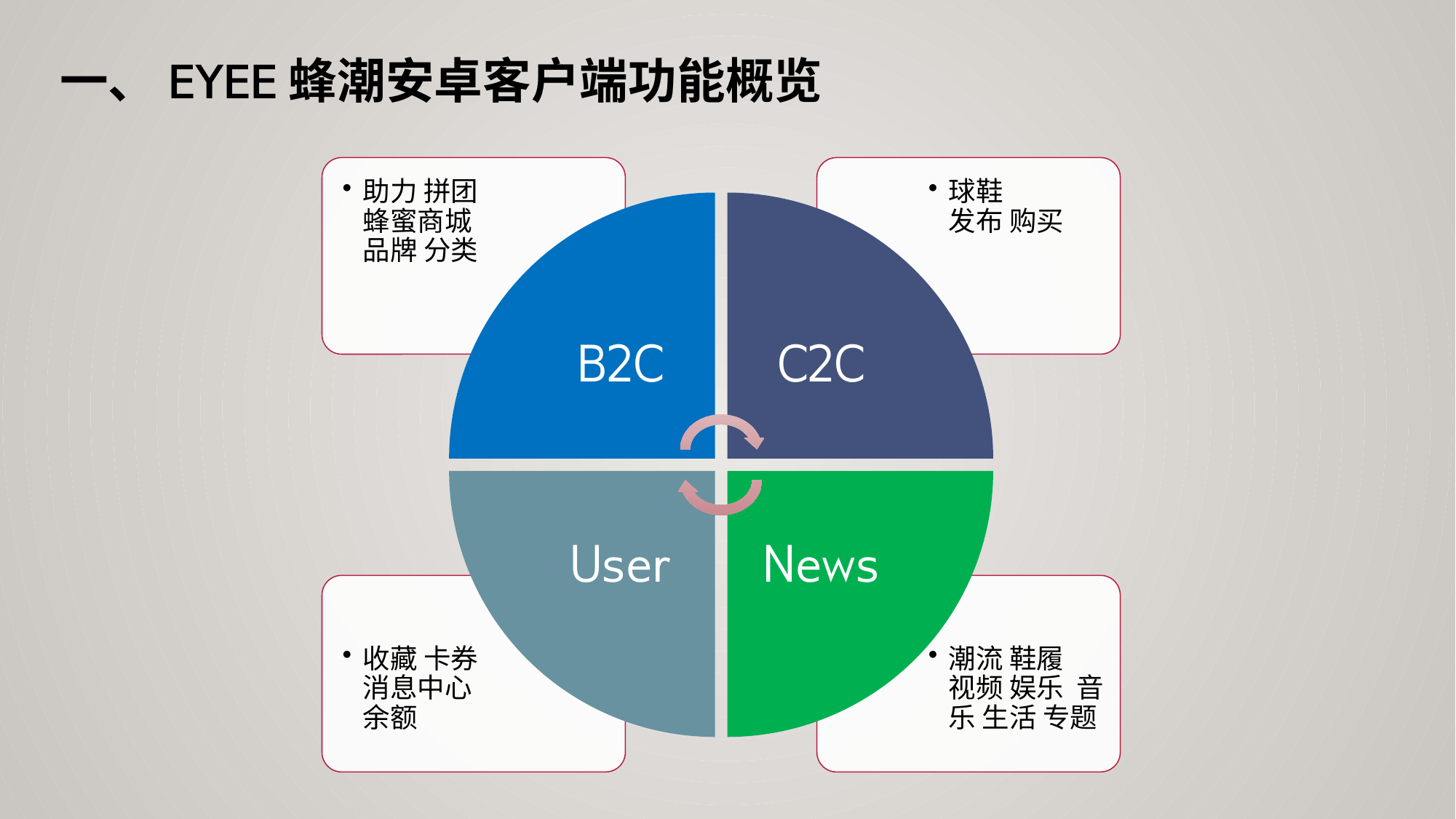

# 一、EYEE蜂潮安卓客户端功能概览
潮流 鞋履
视频 娱乐  音乐 生活 专题
收藏 卡券
消息中心
余额
球鞋
发布 购买
助力 拼团
蜂蜜商城
品牌 分类
B2C
C2C
News
User